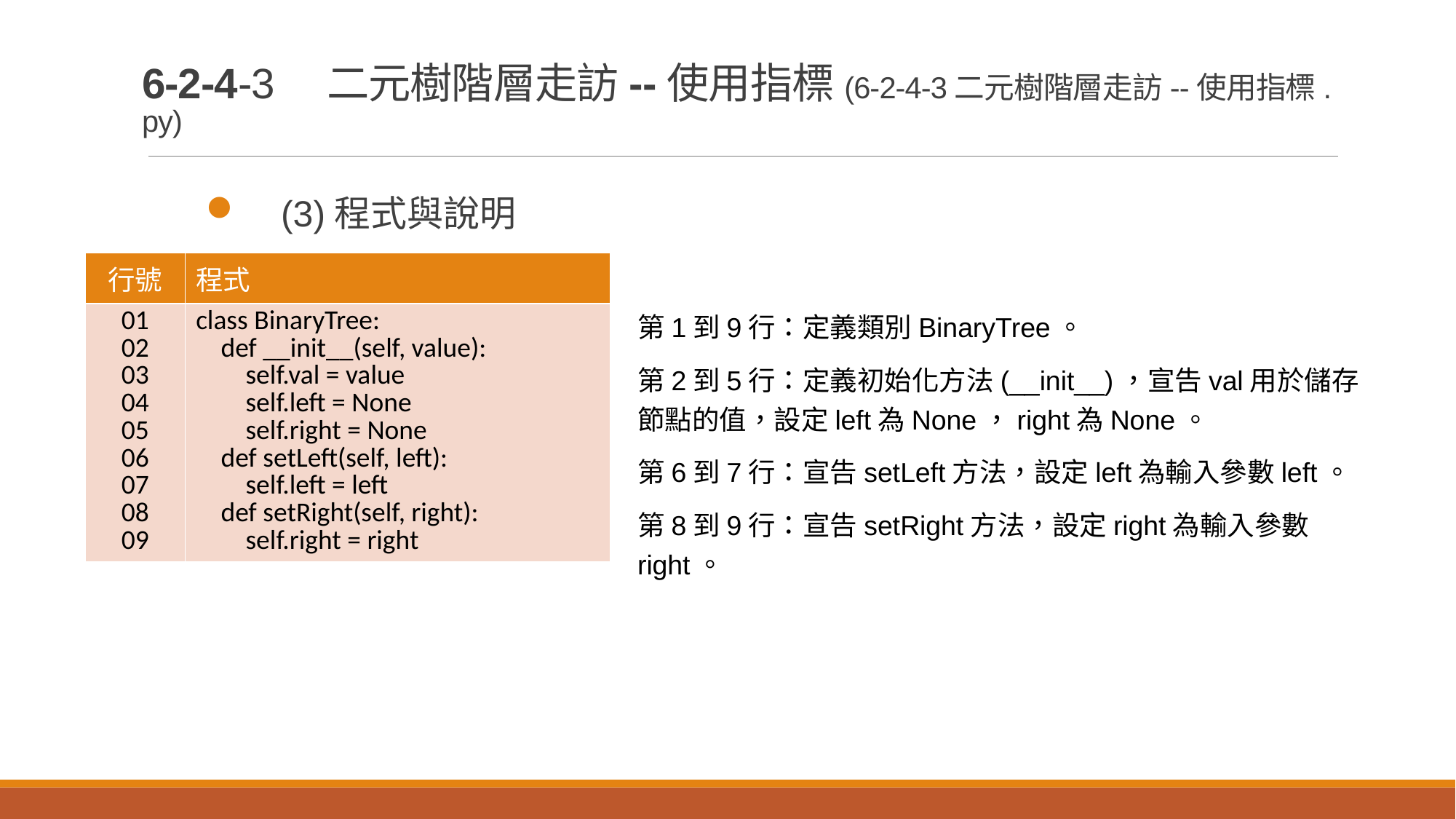

# 6-2-4-3　二元樹階層走訪--使用指標(6-2-4-3二元樹階層走訪--使用指標.py)
(3)程式與說明
| 行號 | 程式 |
| --- | --- |
| 01 02 03 04 05 06 07 08 09 | class BinaryTree: def \_\_init\_\_(self, value): self.val = value self.left = None self.right = None def setLeft(self, left): self.left = left def setRight(self, right): self.right = right |
第1到9行：定義類別BinaryTree。
第2到5行：定義初始化方法(__init__)，宣告val用於儲存節點的值，設定left為None，right為None。
第6到7行：宣告setLeft方法，設定left為輸入參數left。
第8到9行：宣告setRight方法，設定right為輸入參數right。